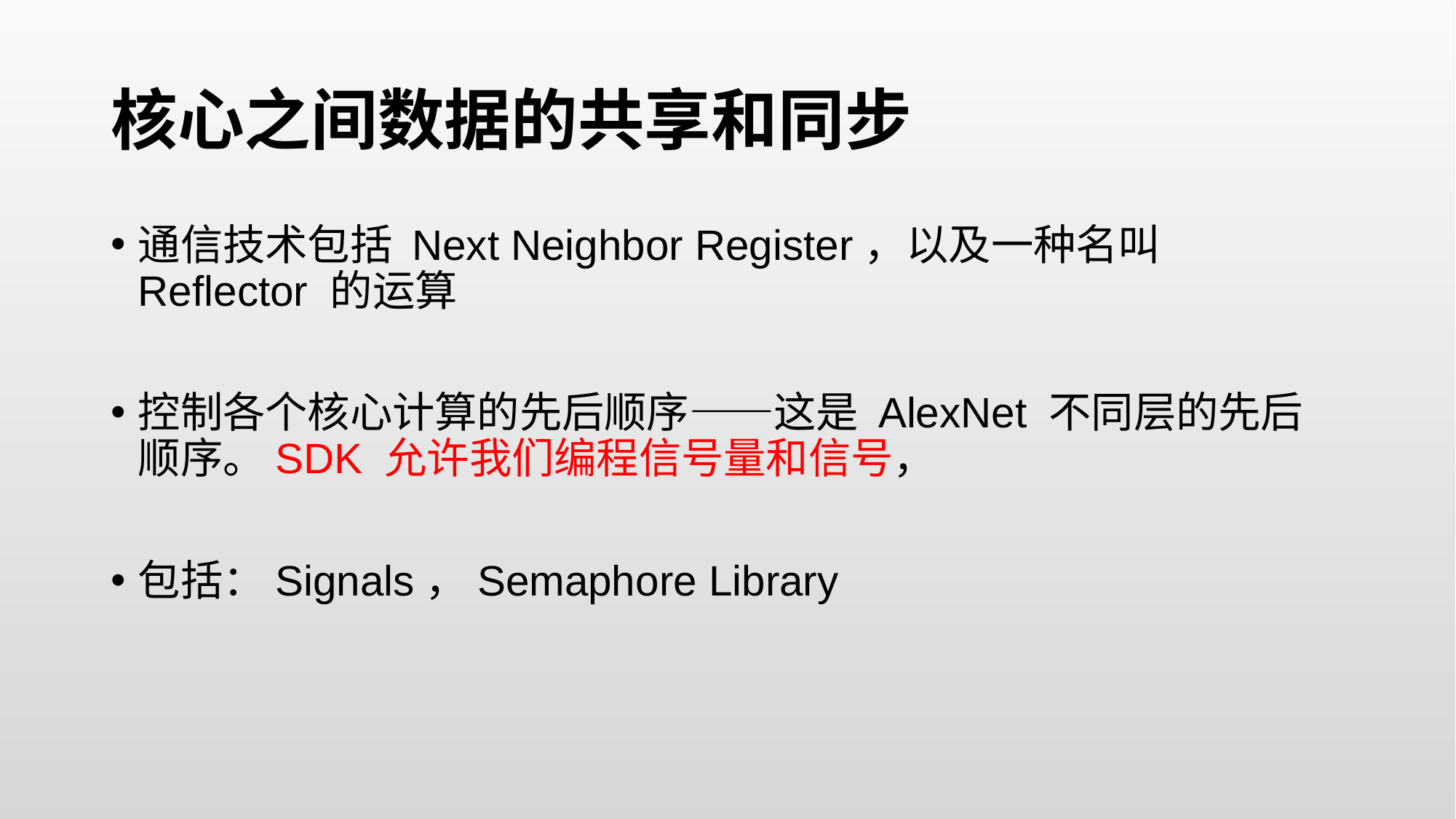

# 核心之间数据的共享和同步
通信技术包括 Next Neighbor Register，以及一种名叫 Reflector 的运算

控制各个核心计算的先后顺序——这是 AlexNet 不同层的先后顺序。SDK 允许我们编程信号量和信号，

包括：Signals，Semaphore Library